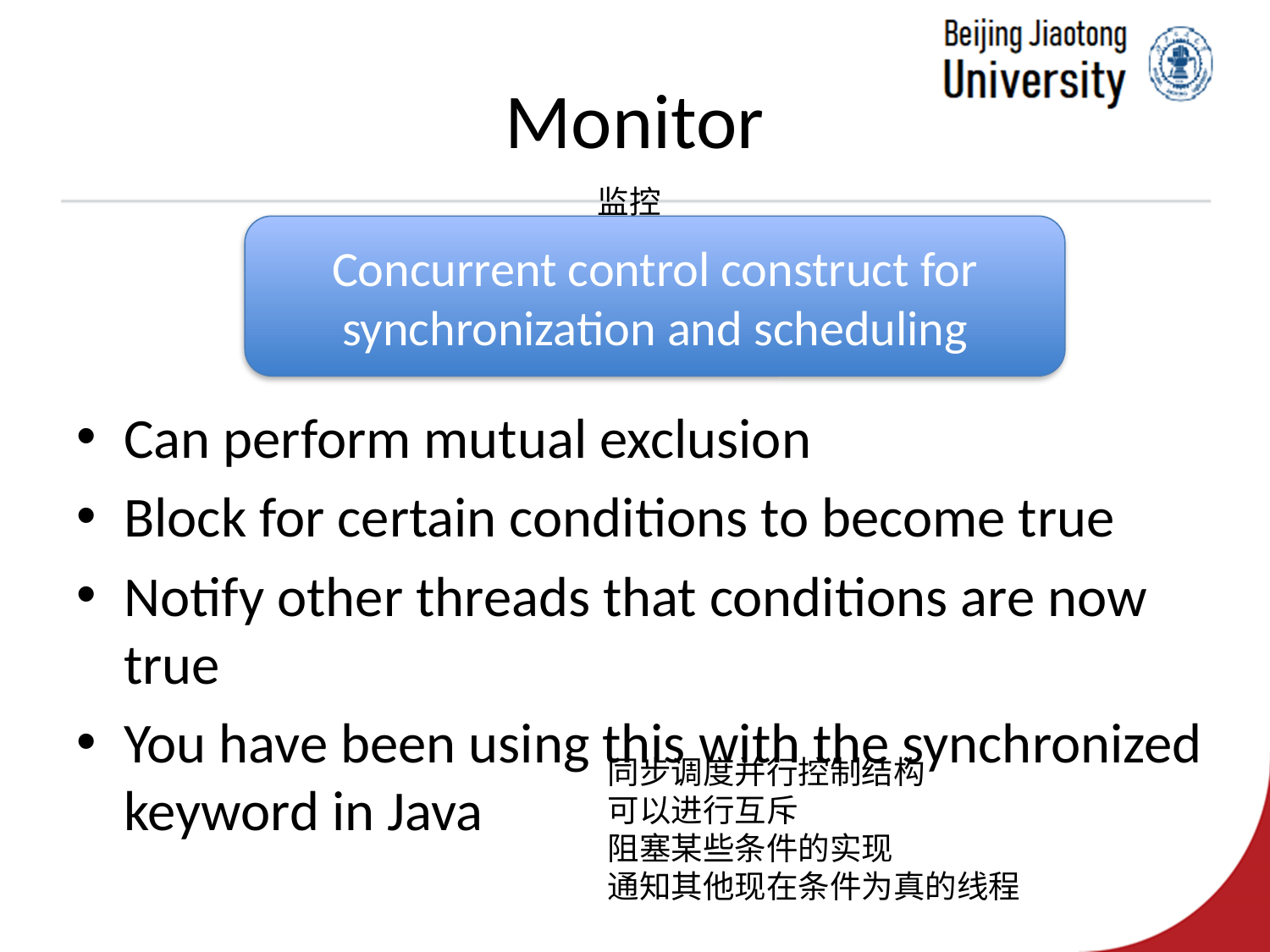

# Monitor
监控
Concurrent control construct for synchronization and scheduling
Can perform mutual exclusion
Block for certain conditions to become true
Notify other threads that conditions are now true
You have been using this with the synchronized keyword in Java

同步调度并行控制结构
可以进行互斥
阻塞某些条件的实现
通知其他现在条件为真的线程